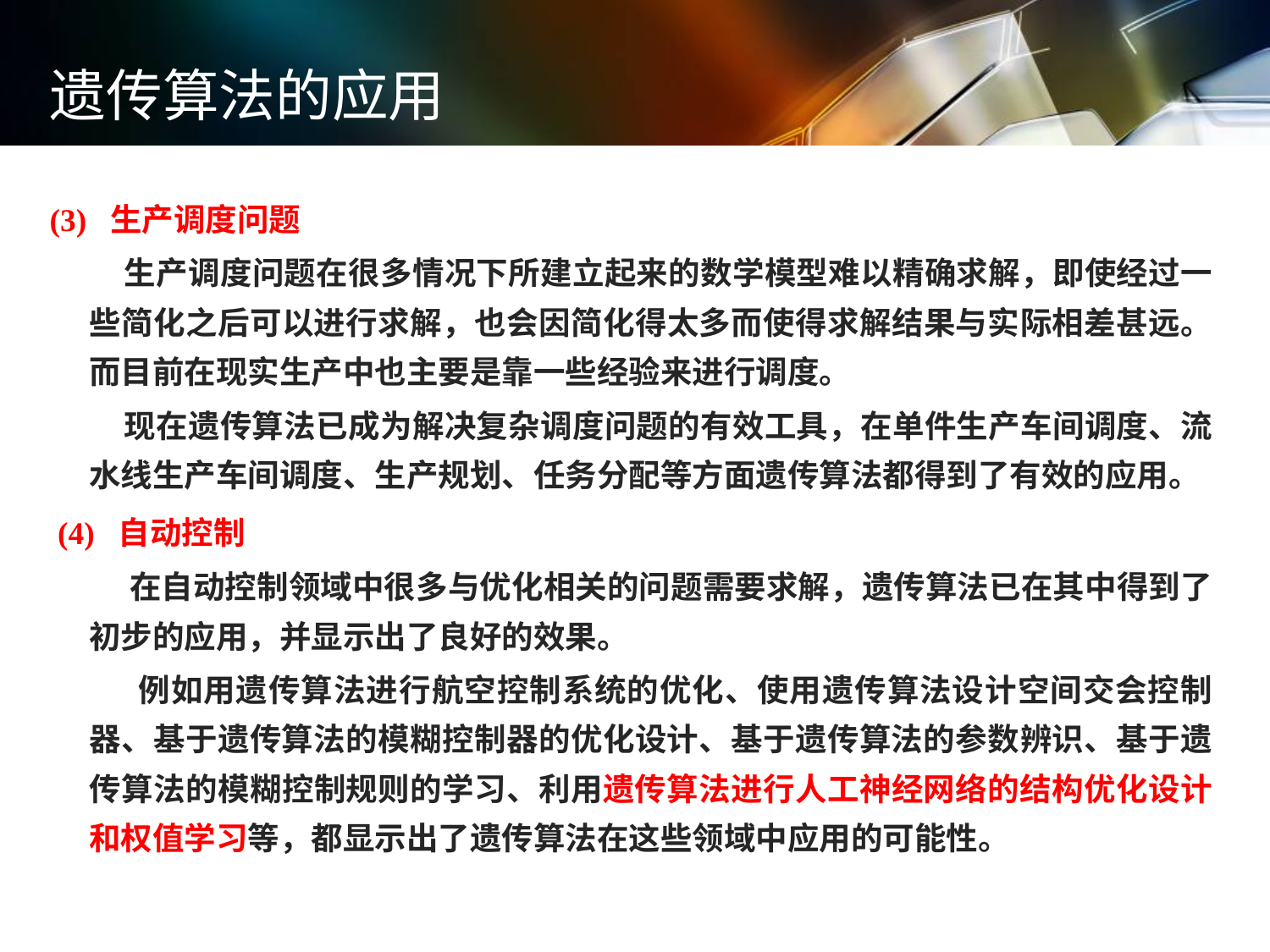

遗传算法的应用
 (3)  生产调度问题
          生产调度问题在很多情况下所建立起来的数学模型难以精确求解，即使经过一些简化之后可以进行求解，也会因简化得太多而使得求解结果与实际相差甚远。而目前在现实生产中也主要是靠一些经验来进行调度。
          现在遗传算法已成为解决复杂调度问题的有效工具，在单件生产车间调度、流水线生产车间调度、生产规划、任务分配等方面遗传算法都得到了有效的应用。

  (4)  自动控制
           在自动控制领域中很多与优化相关的问题需要求解，遗传算法已在其中得到了初步的应用，并显示出了良好的效果。
           例如用遗传算法进行航空控制系统的优化、使用遗传算法设计空间交会控制器、基于遗传算法的模糊控制器的优化设计、基于遗传算法的参数辨识、基于遗传算法的模糊控制规则的学习、利用遗传算法进行人工神经网络的结构优化设计和权值学习等，都显示出了遗传算法在这些领域中应用的可能性。